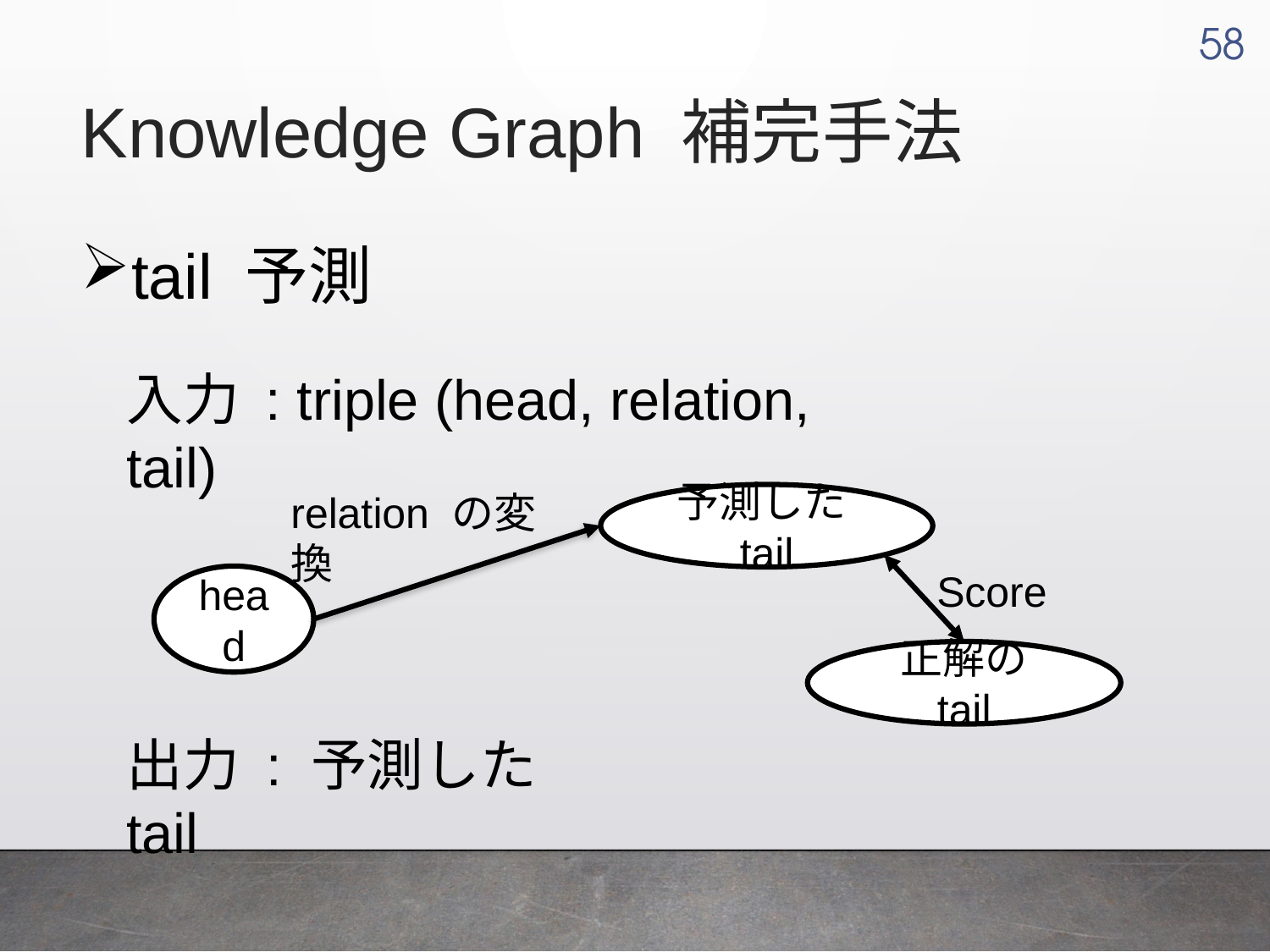

58
Knowledge Graph 補完手法
tail 予測
入力 : triple (head, relation, tail)
relation の変換
予測したtail
Score
head
正解の tail
出力 : 予測した tail